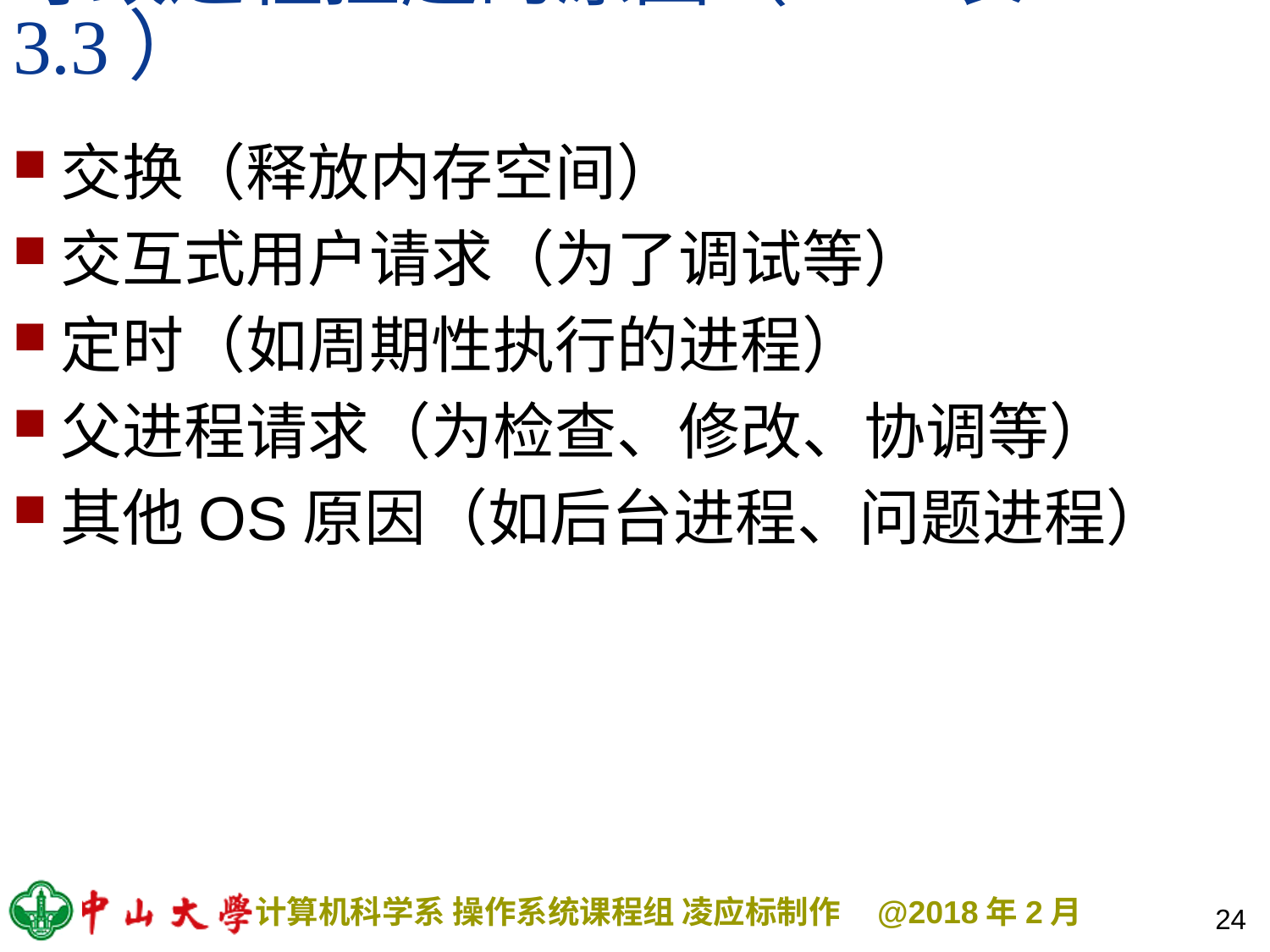

# 导致进程挂起的原因（P90表3.3）
交换（释放内存空间）
交互式用户请求（为了调试等）
定时（如周期性执行的进程）
父进程请求（为检查、修改、协调等）
其他OS原因（如后台进程、问题进程）
24